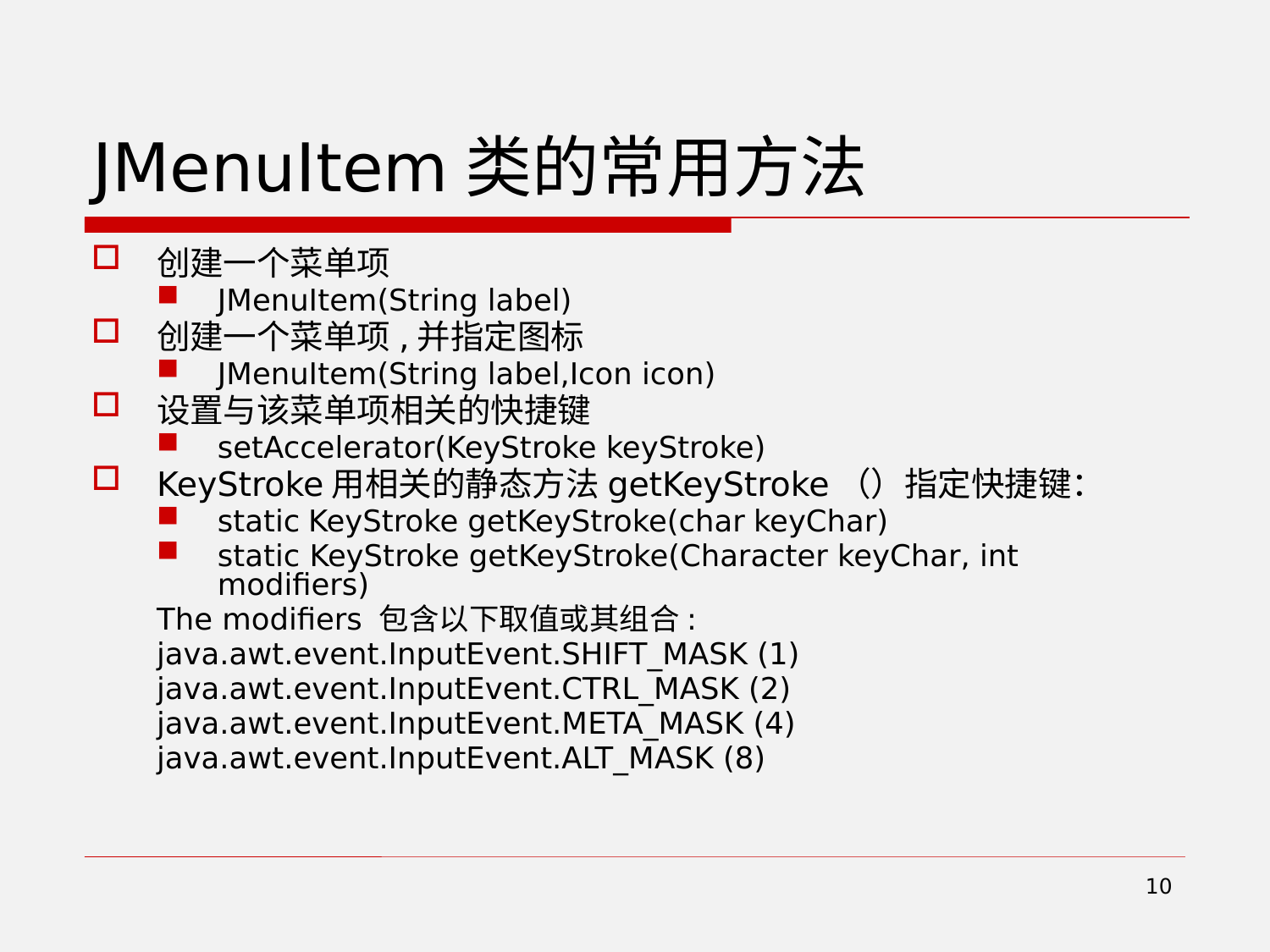

# JMenuItem类的常用方法
创建一个菜单项
JMenuItem(String label)
创建一个菜单项,并指定图标
JMenuItem(String label,Icon icon)
设置与该菜单项相关的快捷键
setAccelerator(KeyStroke keyStroke)
KeyStroke用相关的静态方法getKeyStroke（）指定快捷键：
static KeyStroke getKeyStroke(char keyChar)
static KeyStroke getKeyStroke(Character keyChar, int modifiers)
The modifiers 包含以下取值或其组合:
java.awt.event.InputEvent.SHIFT_MASK (1)
java.awt.event.InputEvent.CTRL_MASK (2)
java.awt.event.InputEvent.META_MASK (4)
java.awt.event.InputEvent.ALT_MASK (8)
10